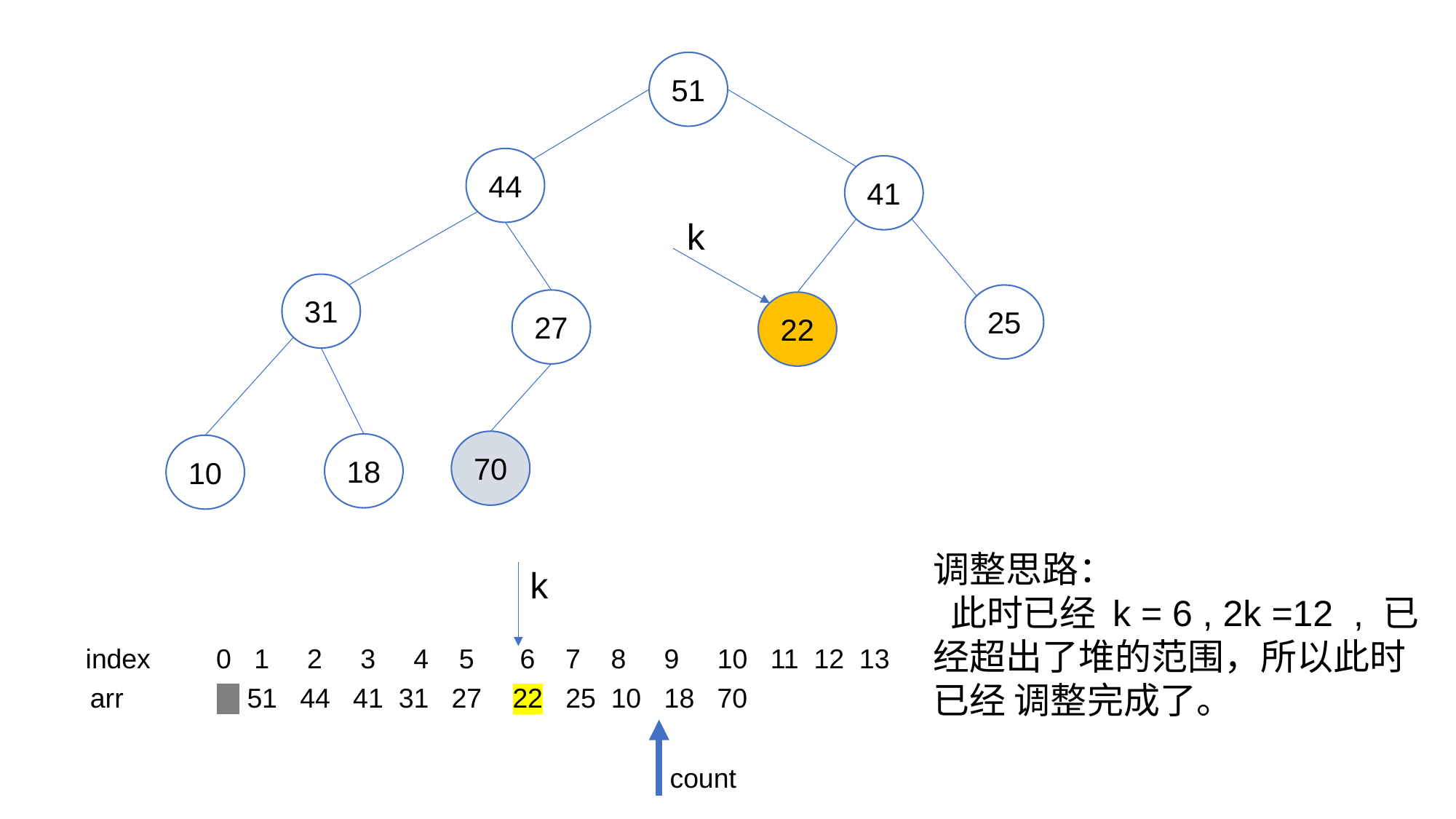

51
44
41
k
31
25
27
22
70
18
10
调整思路：
 此时已经 k = 6 , 2k =12  , 已经超出了堆的范围，所以此时 已经 调整完成了。
k
 0   1     2     3     4    5      6    7    8     9     10   11  12  13
index
    51   44   41  31   27    22   25  10   18   70
arr
count